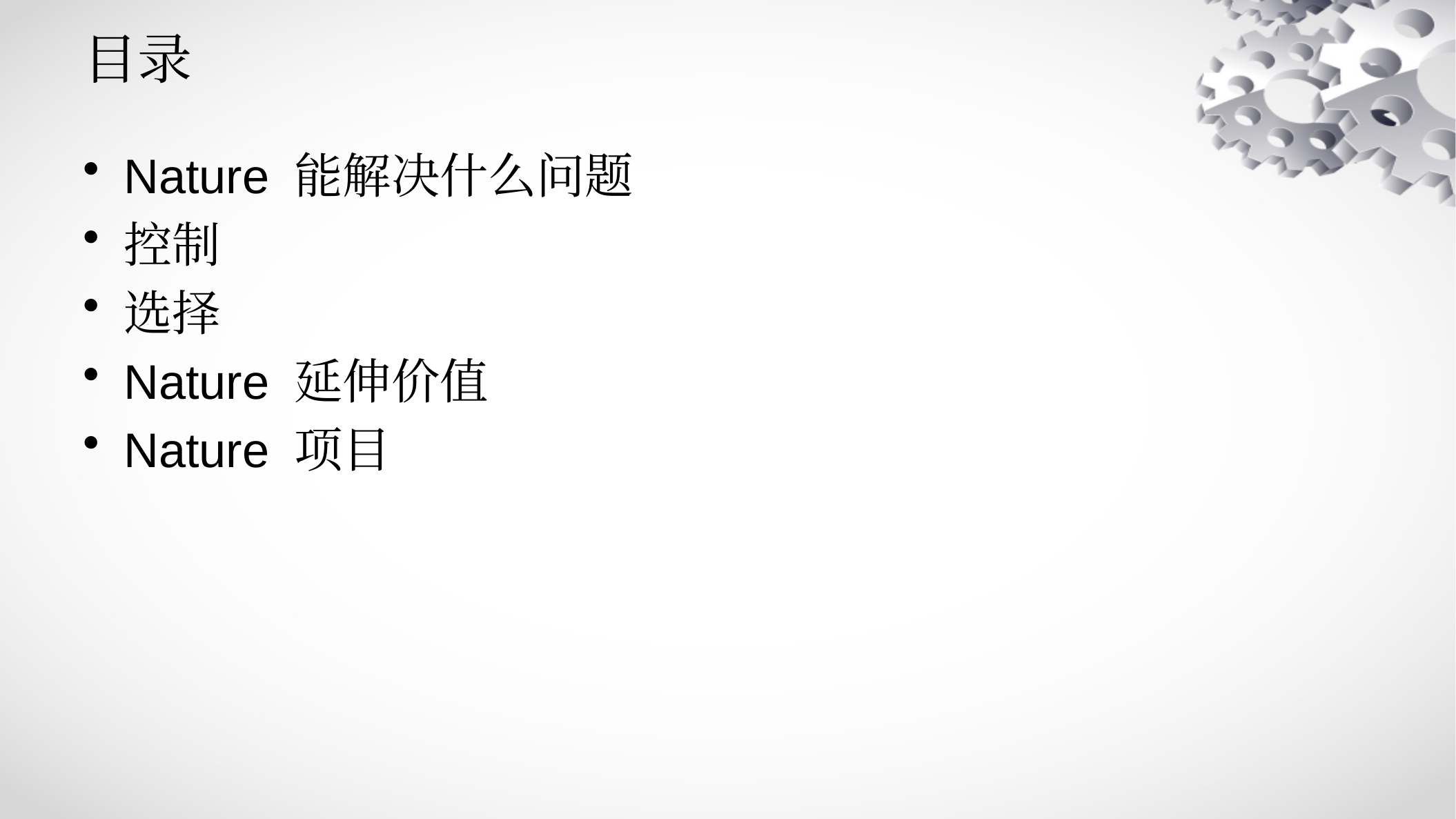

# 目录
Nature 能解决什么问题
控制
选择
Nature 延伸价值
Nature 项目